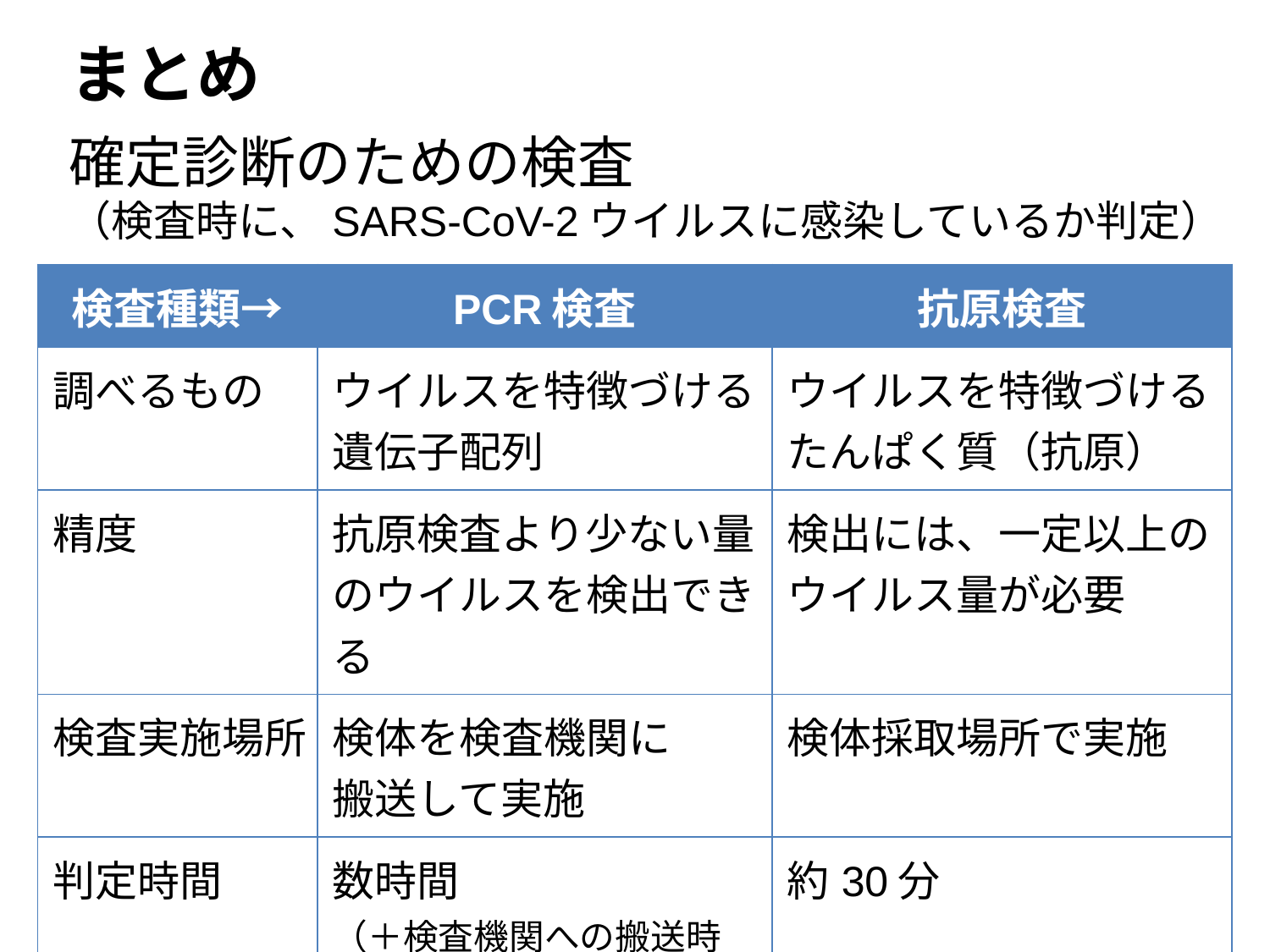

# まとめ
確定診断のための検査
（検査時に、SARS-CoV-2ウイルスに感染しているか判定）
| 検査種類→ | PCR検査 | 抗原検査 |
| --- | --- | --- |
| 調べるもの | ウイルスを特徴づける 遺伝子配列 | ウイルスを特徴づける たんぱく質（抗原） |
| 精度 | 抗原検査より少ない量のウイルスを検出できる | 検出には、一定以上の ウイルス量が必要 |
| 検査実施場所 | 検体を検査機関に 搬送して実施 | 検体採取場所で実施 |
| 判定時間 | 数時間　 （＋検査機関への搬送時間） | 約30分 |